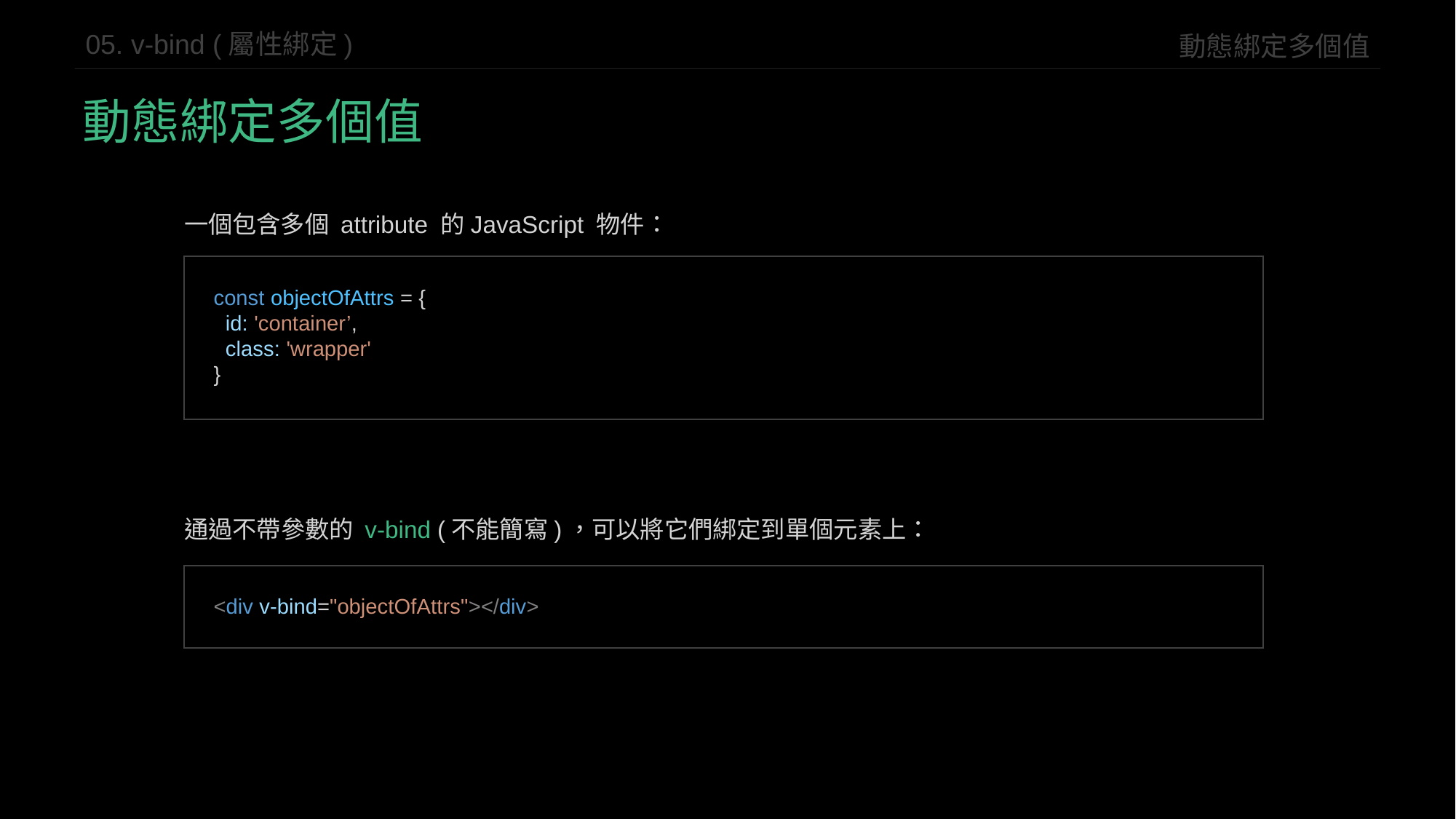

動態綁定多個值
05. v-bind (屬性綁定)
動態綁定多個值
一個包含多個 attribute 的JavaScript 物件：

const objectOfAttrs = {
  id: 'container’,
  class: 'wrapper'
}
通過不帶參數的 v-bind (不能簡寫)，可以將它們綁定到單個元素上：

<div v-bind="objectOfAttrs"></div>